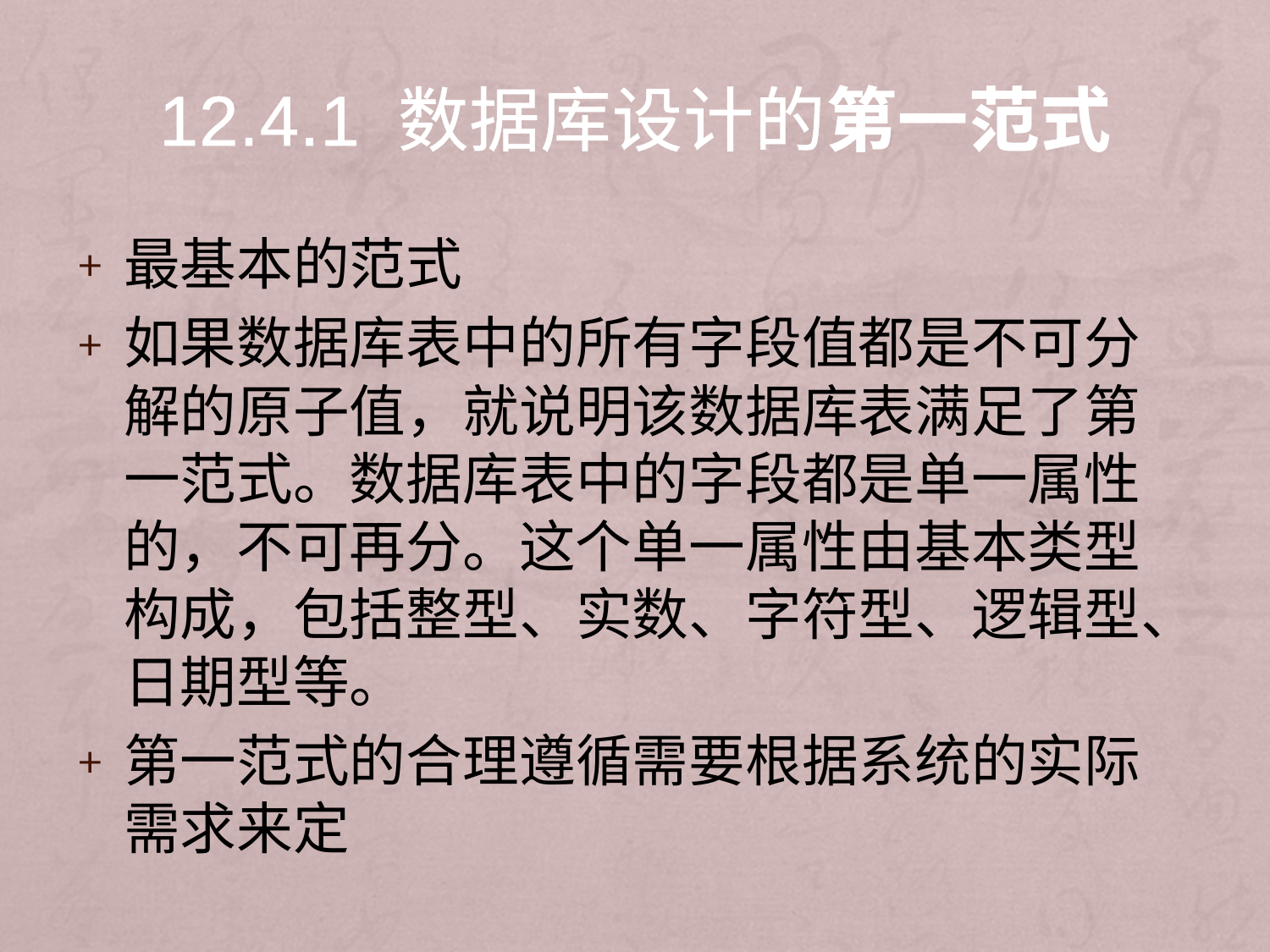

# 12.4.1 数据库设计的第一范式
最基本的范式
如果数据库表中的所有字段值都是不可分解的原子值，就说明该数据库表满足了第一范式。数据库表中的字段都是单一属性的，不可再分。这个单一属性由基本类型构成，包括整型、实数、字符型、逻辑型、日期型等。
第一范式的合理遵循需要根据系统的实际需求来定